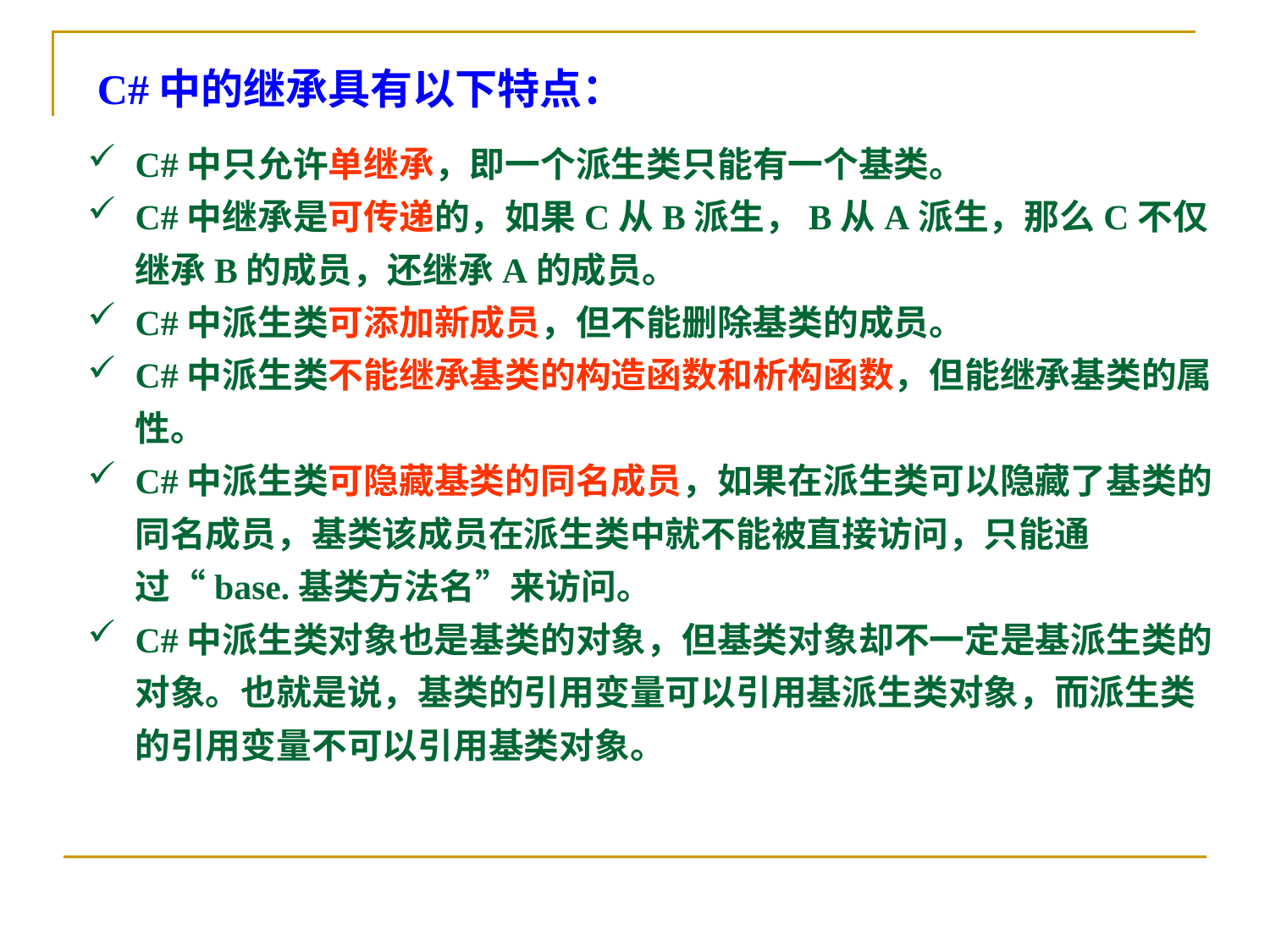

C#中的继承具有以下特点：

C#中只允许单继承，即一个派生类只能有一个基类。
C#中继承是可传递的，如果C从B派生，B从A派生，那么C不仅继承B的成员，还继承A的成员。
C#中派生类可添加新成员，但不能删除基类的成员。
C#中派生类不能继承基类的构造函数和析构函数，但能继承基类的属性。
C#中派生类可隐藏基类的同名成员，如果在派生类可以隐藏了基类的同名成员，基类该成员在派生类中就不能被直接访问，只能通过“base.基类方法名”来访问。
C#中派生类对象也是基类的对象，但基类对象却不一定是基派生类的对象。也就是说，基类的引用变量可以引用基派生类对象，而派生类的引用变量不可以引用基类对象。